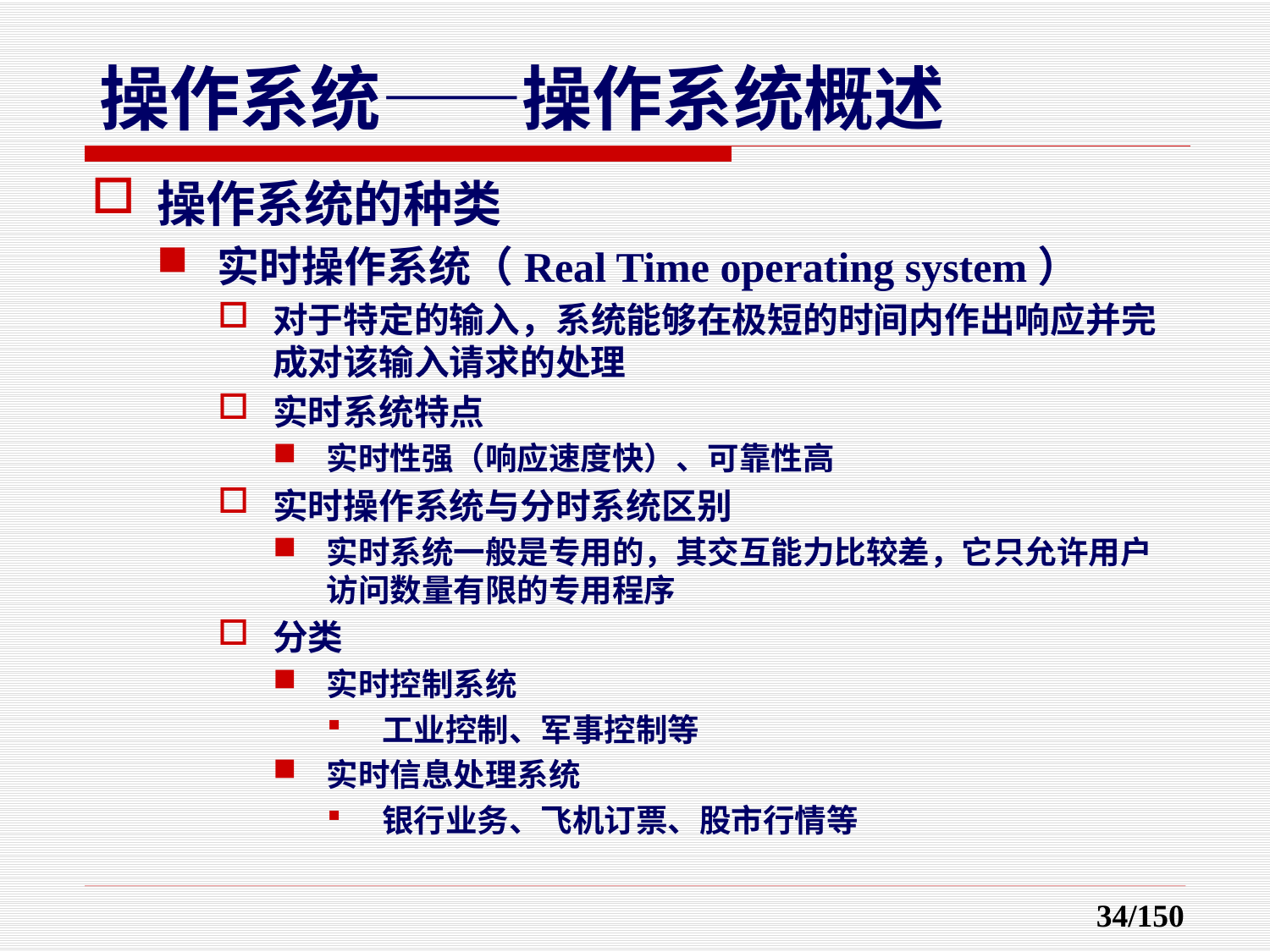

操作系统的种类
实时操作系统（Real Time operating system）
对于特定的输入，系统能够在极短的时间内作出响应并完成对该输入请求的处理
实时系统特点
实时性强（响应速度快）、可靠性高
实时操作系统与分时系统区别
实时系统一般是专用的，其交互能力比较差，它只允许用户访问数量有限的专用程序
分类
实时控制系统
工业控制、军事控制等
实时信息处理系统
银行业务、飞机订票、股市行情等